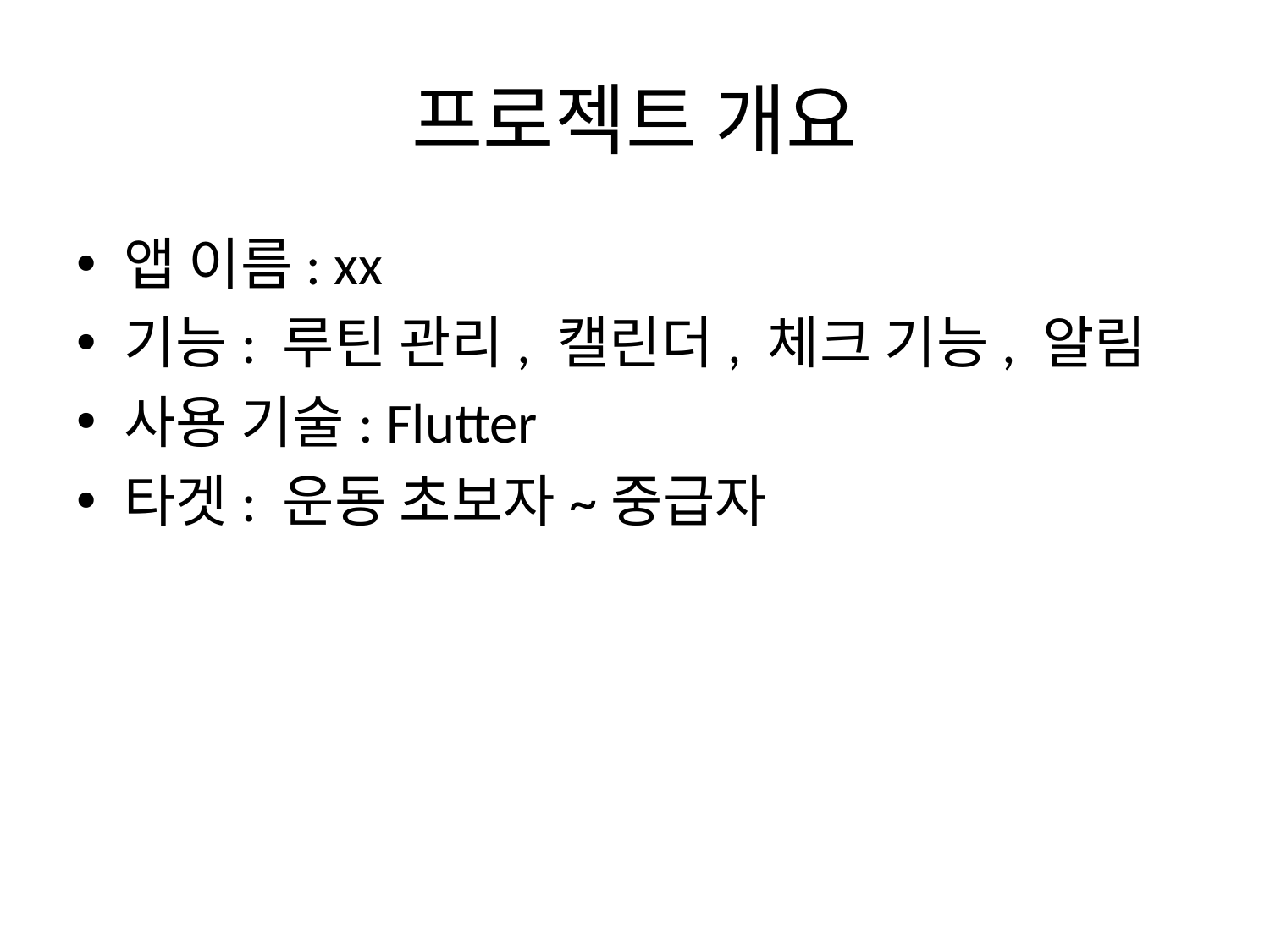

# 프로젝트 개요
앱 이름: xx
기능: 루틴 관리, 캘린더, 체크 기능, 알림
사용 기술: Flutter
타겟: 운동 초보자~중급자